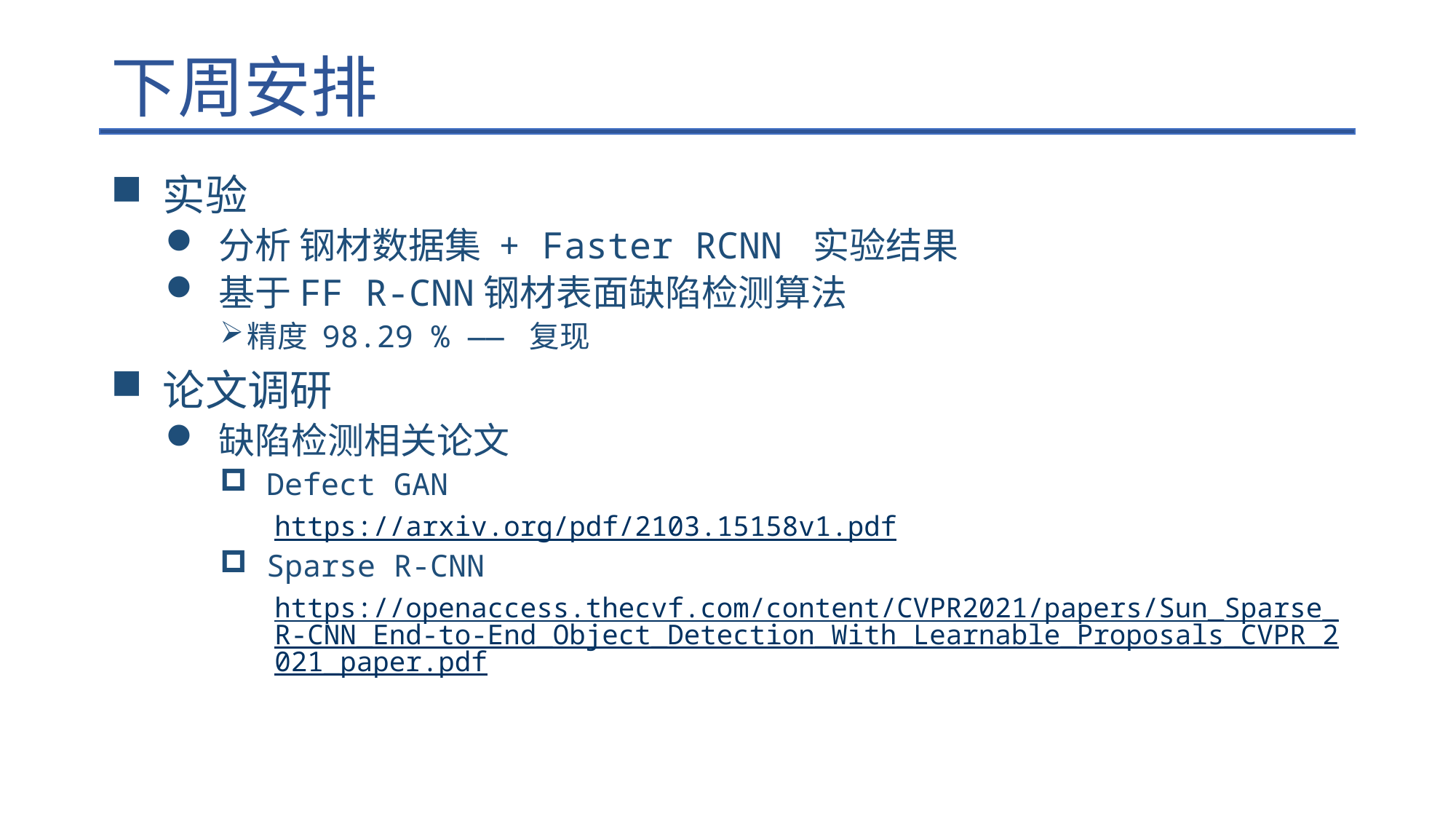

# 下周安排

 实验
 分析 钢材数据集 + Faster RCNN 实验结果
 基于FF R-CNN钢材表面缺陷检测算法
精度 98.29 % —— 复现
 论文调研
 缺陷检测相关论文
 Defect GAN
https://arxiv.org/pdf/2103.15158v1.pdf
 Sparse R-CNN
https://openaccess.thecvf.com/content/CVPR2021/papers/Sun_Sparse_R-CNN_End-to-End_Object_Detection_With_Learnable_Proposals_CVPR_2021_paper.pdf